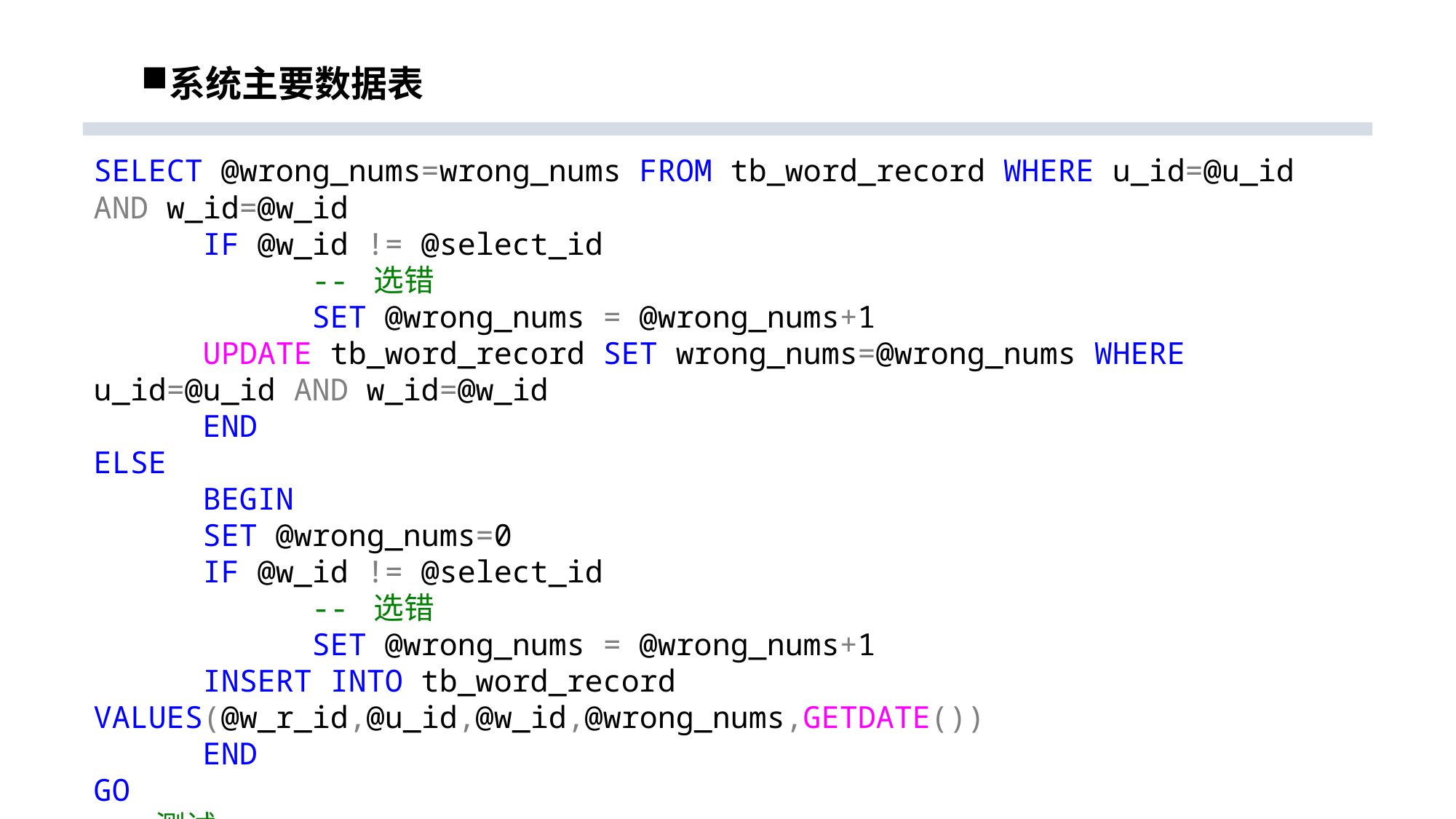

# 系统主要数据表
SELECT @wrong_nums=wrong_nums FROM tb_word_record WHERE u_id=@u_id AND w_id=@w_id
	IF @w_id != @select_id
		-- 选错
		SET @wrong_nums = @wrong_nums+1
	UPDATE tb_word_record SET wrong_nums=@wrong_nums WHERE u_id=@u_id AND w_id=@w_id
	END
ELSE
	BEGIN
	SET @wrong_nums=0
	IF @w_id != @select_id
		-- 选错
		SET @wrong_nums = @wrong_nums+1
	INSERT INTO tb_word_record VALUES(@w_r_id,@u_id,@w_id,@wrong_nums,GETDATE())
	END
GO
-- 测试
EXECUTE select_option '978449362','014377','014377'